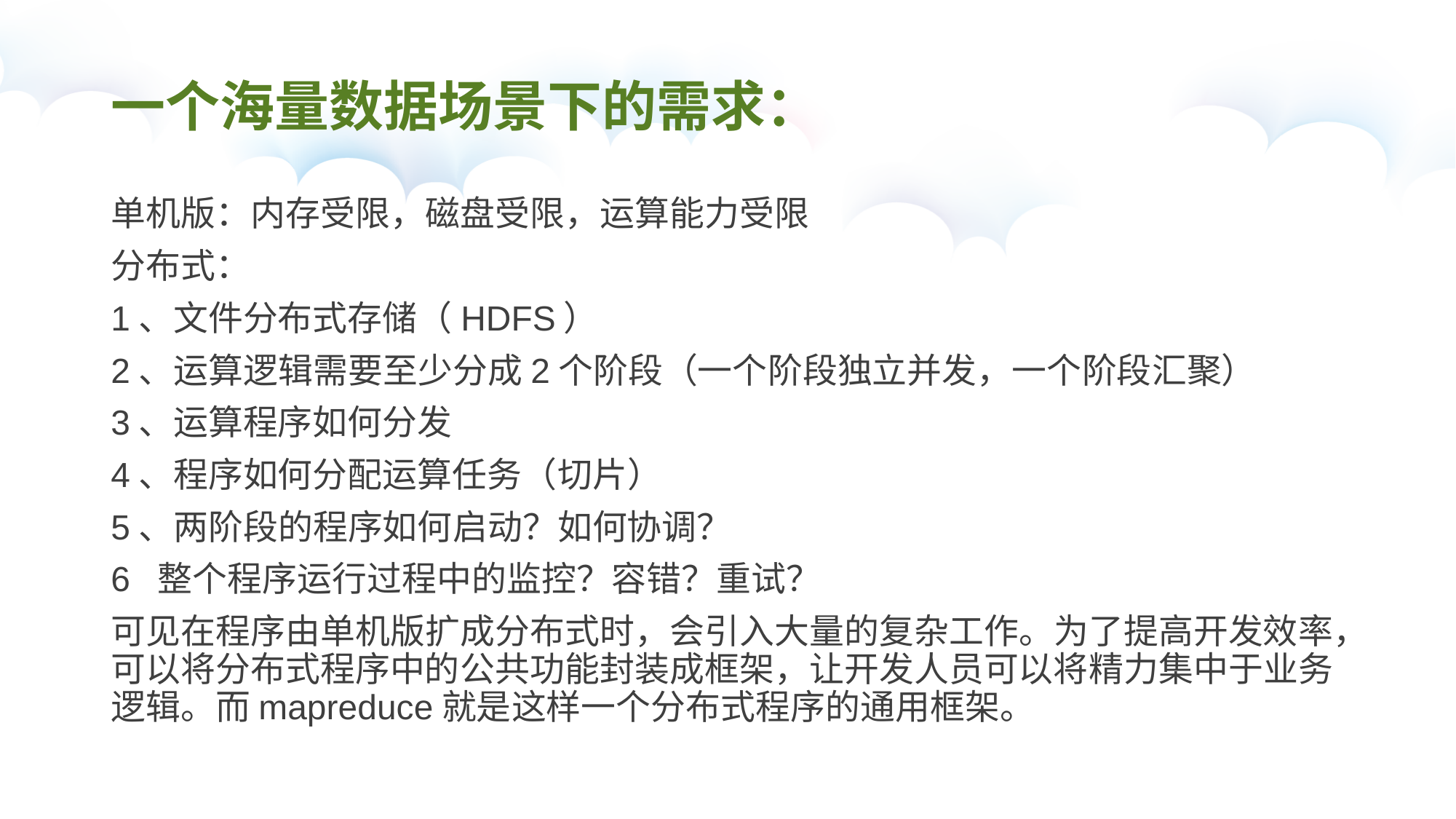

# 一个海量数据场景下的需求：
单机版：内存受限，磁盘受限，运算能力受限
分布式：
1、文件分布式存储（HDFS）
2、运算逻辑需要至少分成2个阶段（一个阶段独立并发，一个阶段汇聚）
3、运算程序如何分发
4、程序如何分配运算任务（切片）
5、两阶段的程序如何启动？如何协调？
6  整个程序运行过程中的监控？容错？重试？
可见在程序由单机版扩成分布式时，会引入大量的复杂工作。为了提高开发效率，可以将分布式程序中的公共功能封装成框架，让开发人员可以将精力集中于业务逻辑。而mapreduce就是这样一个分布式程序的通用框架。